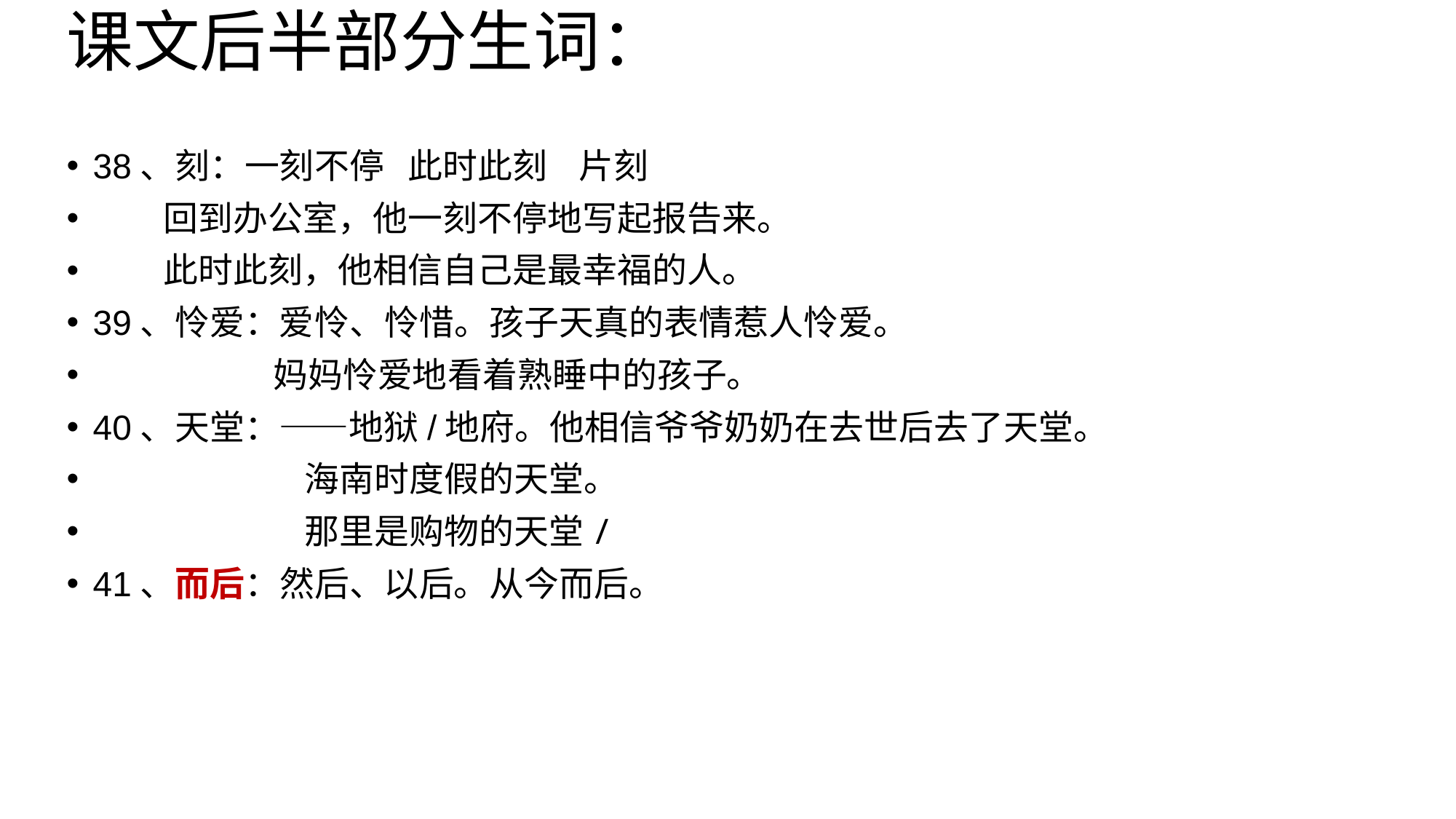

# 课文后半部分生词：
38、刻：一刻不停   此时此刻    片刻
        回到办公室，他一刻不停地写起报告来。
        此时此刻，他相信自己是最幸福的人。
39、怜爱：爱怜、怜惜。孩子天真的表情惹人怜爱。
                      妈妈怜爱地看着熟睡中的孩子。
40、天堂：——地狱/地府。他相信爷爷奶奶在去世后去了天堂。
                          海南时度假的天堂。
                          那里是购物的天堂/
41、而后：然后、以后。从今而后。